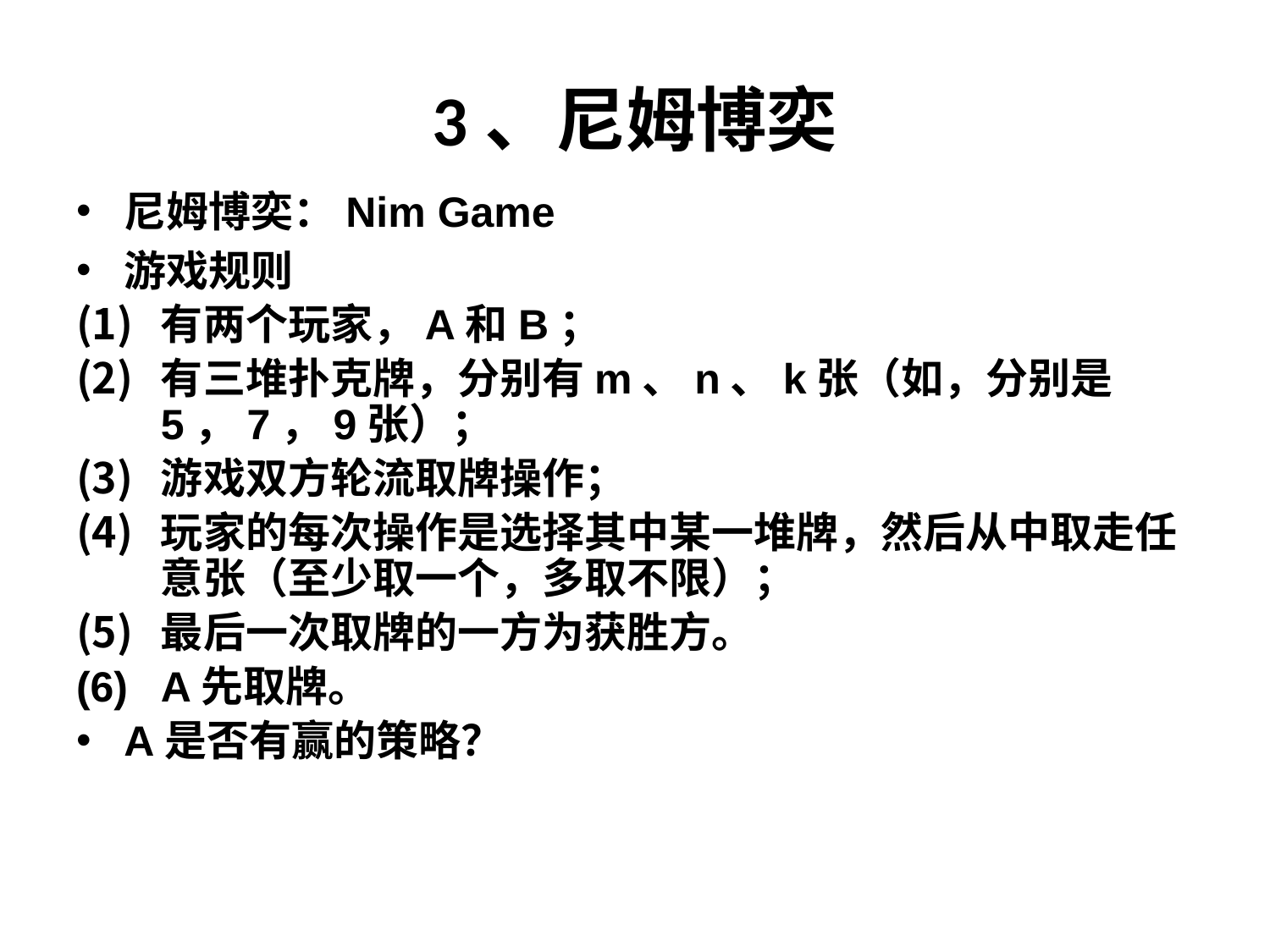

# 3、尼姆博奕
尼姆博奕：Nim Game
游戏规则
有两个玩家，A和B；
有三堆扑克牌，分别有m、n、k张（如，分别是5，7，9张）；
游戏双方轮流取牌操作；
玩家的每次操作是选择其中某一堆牌，然后从中取走任意张（至少取一个，多取不限）；
最后一次取牌的一方为获胜方。
A先取牌。
A是否有赢的策略？